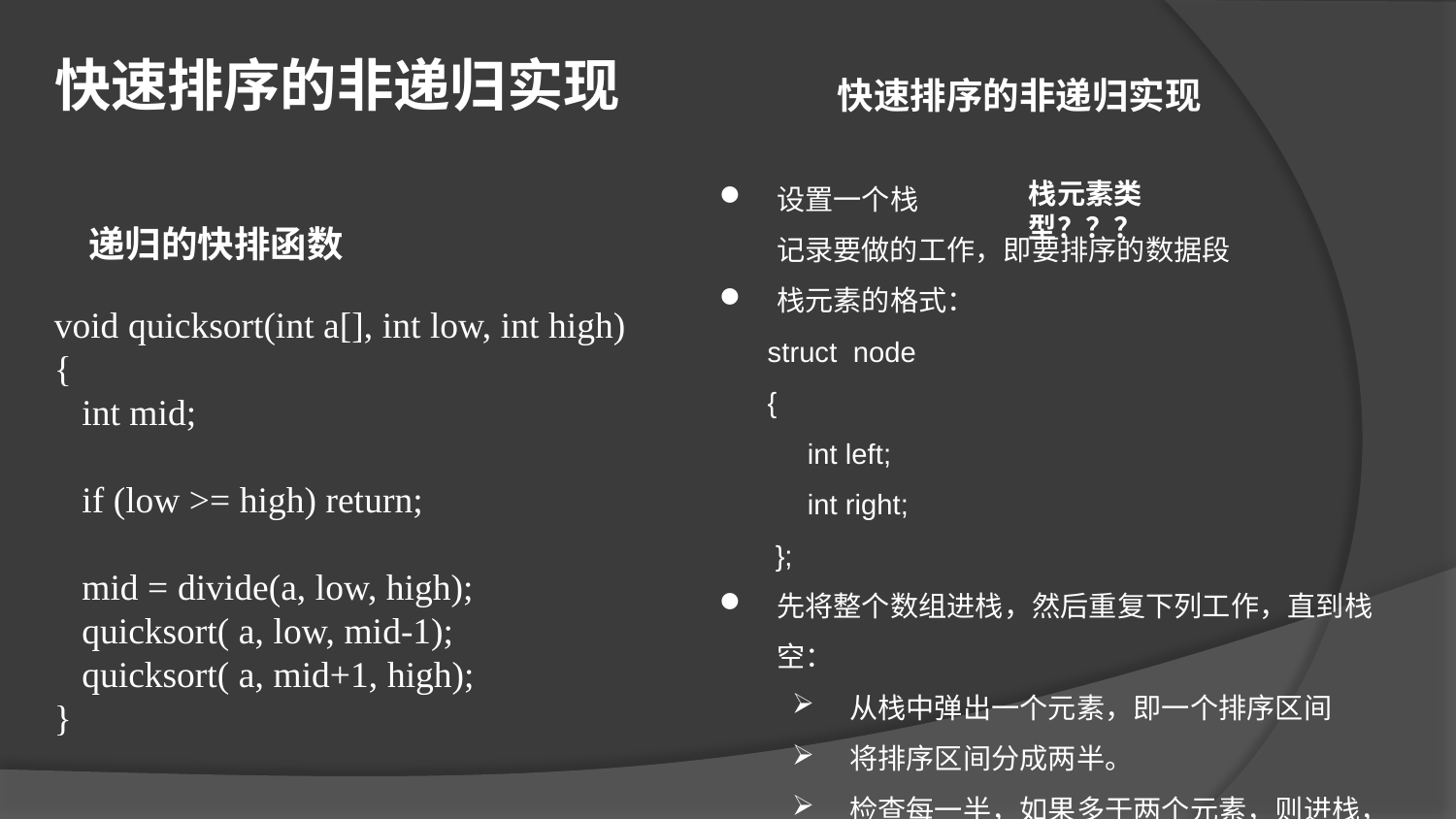

快速排序的非递归实现
快速排序的非递归实现
设置一个栈
        记录要做的工作，即要排序的数据段
栈元素的格式：
      struct  node
      {
           int left;
           int right;
       };
先将整个数组进栈，然后重复下列工作，直到栈空：
从栈中弹出一个元素，即一个排序区间
将排序区间分成两半。
检查每一半，如果多于两个元素，则进栈，
栈元素类型？？？
递归的快排函数
void quicksort(int a[], int low, int high)
{
   int mid;

   if (low >= high) return;

   mid = divide(a, low, high);
   quicksort( a, low, mid-1);
   quicksort( a, mid+1, high);
}